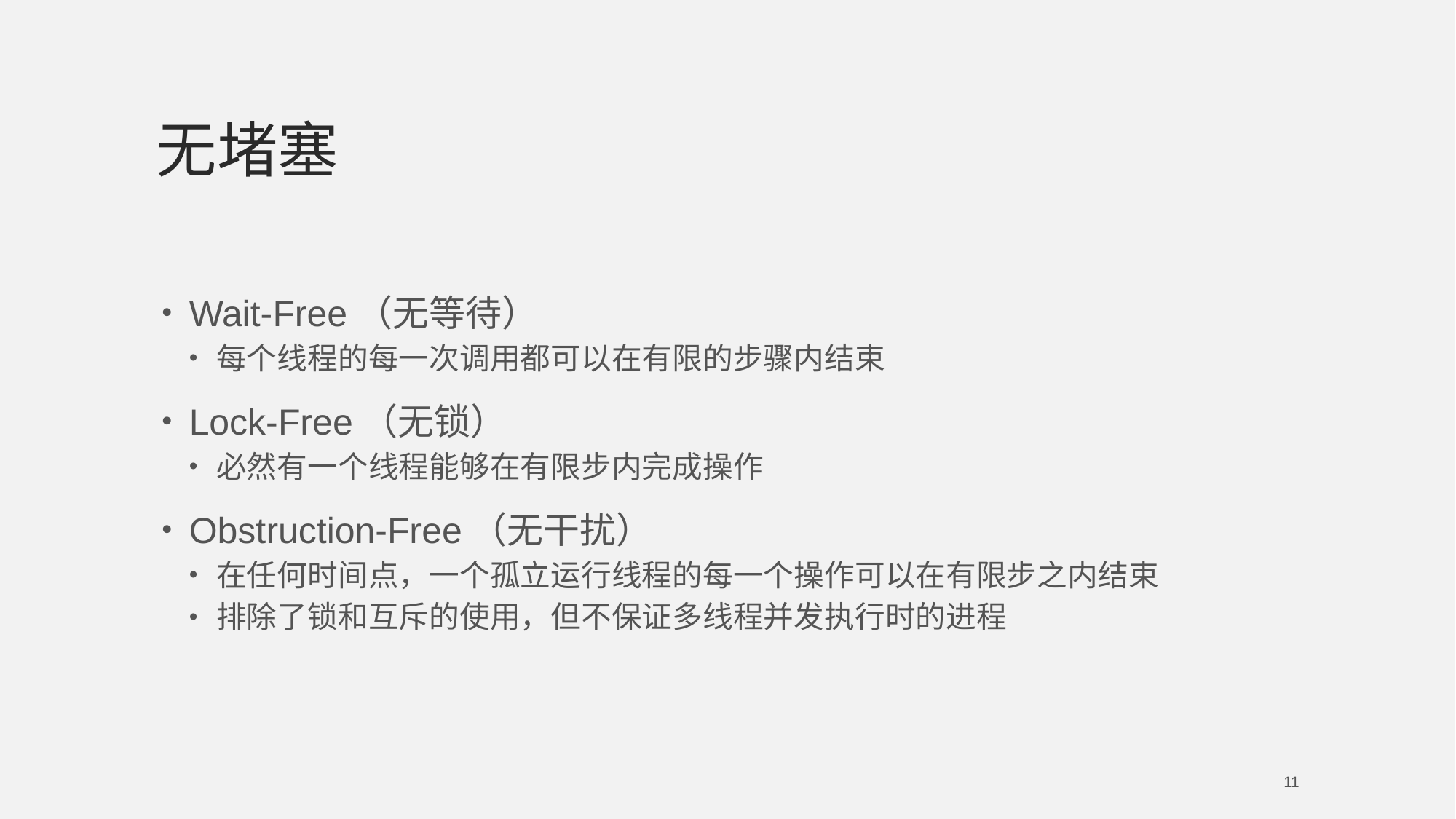

# 无堵塞

Wait-Free（无等待）
每个线程的每一次调用都可以在有限的步骤内结束
Lock-Free（无锁）
必然有一个线程能够在有限步内完成操作
Obstruction-Free（无干扰）
在任何时间点，一个孤立运行线程的每一个操作可以在有限步之内结束
排除了锁和互斥的使用，但不保证多线程并发执行时的进程

11